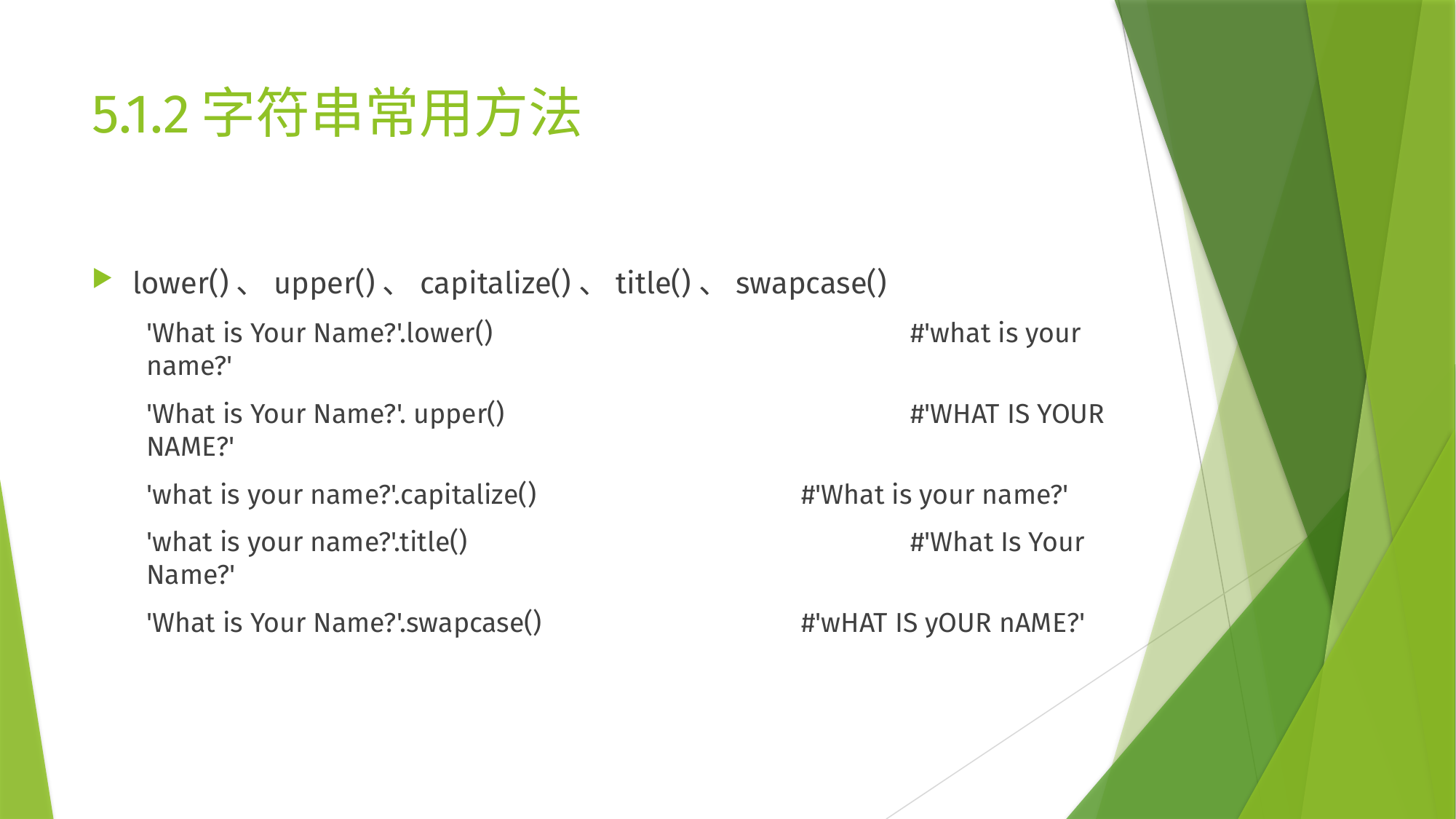

# 5.1.2	字符串常用方法
lower()、upper()、capitalize()、title()、swapcase()
'What is Your Name?'.lower()				#'what is your name?'
'What is Your Name?'. upper()				#'WHAT IS YOUR NAME?'
'what is your name?'.capitalize()			#'What is your name?'
'what is your name?'.title()					#'What Is Your Name?'
'What is Your Name?'.swapcase()			#'wHAT IS yOUR nAME?'